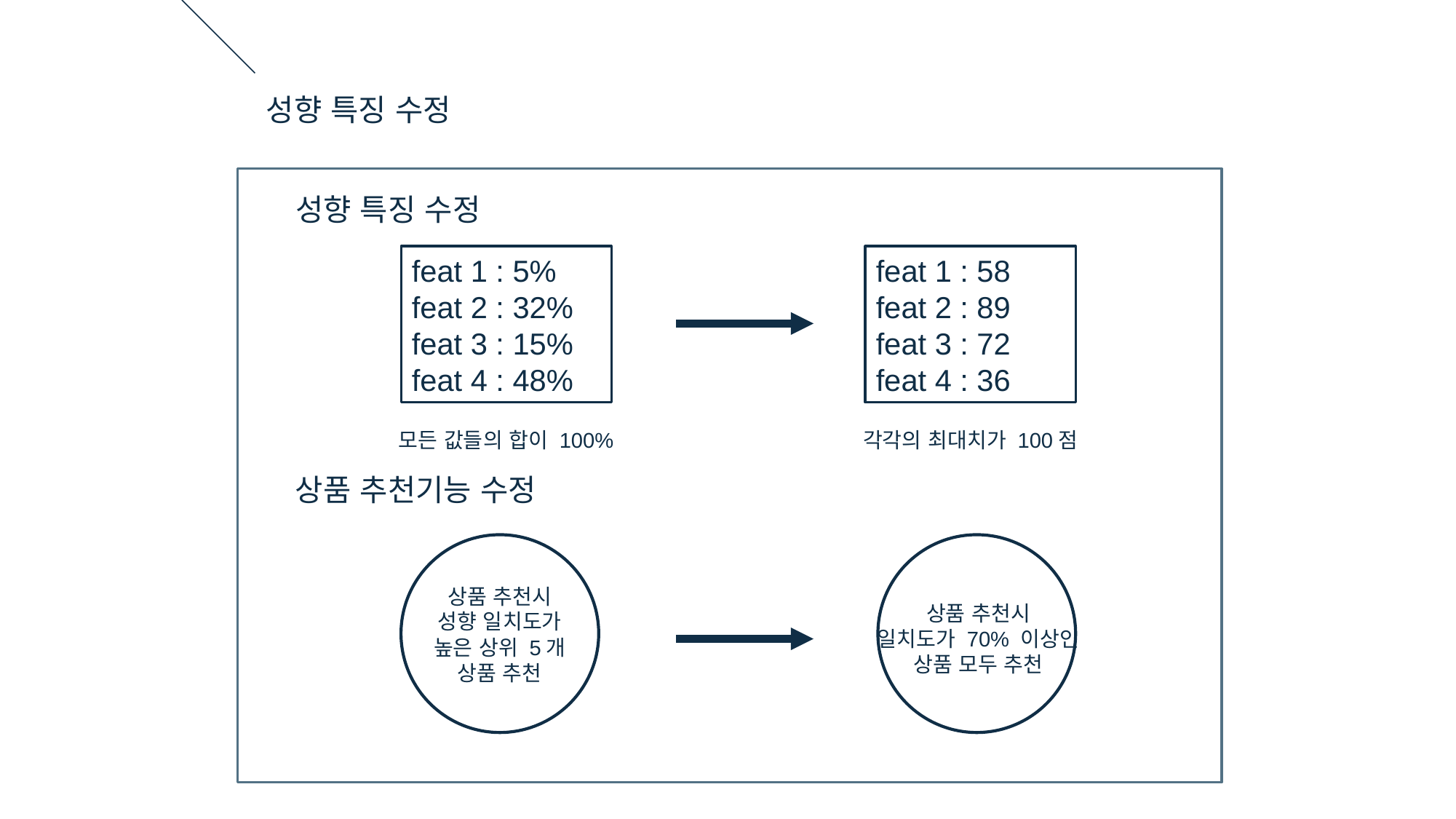

성향 특징 수정

성향 특징 수정
feat 1 : 58
feat 2 : 89
feat 3 : 72
feat 4 : 36
feat 1 : 5%
feat 2 : 32%
feat 3 : 15%
feat 4 : 48%
모든 값들의 합이 100%
각각의 최대치가 100점
상품 추천기능 수정

상품 추천시
성향 일치도가
높은 상위 5개
상품 추천
상품 추천시
일치도가 70% 이상인
상품 모두 추천